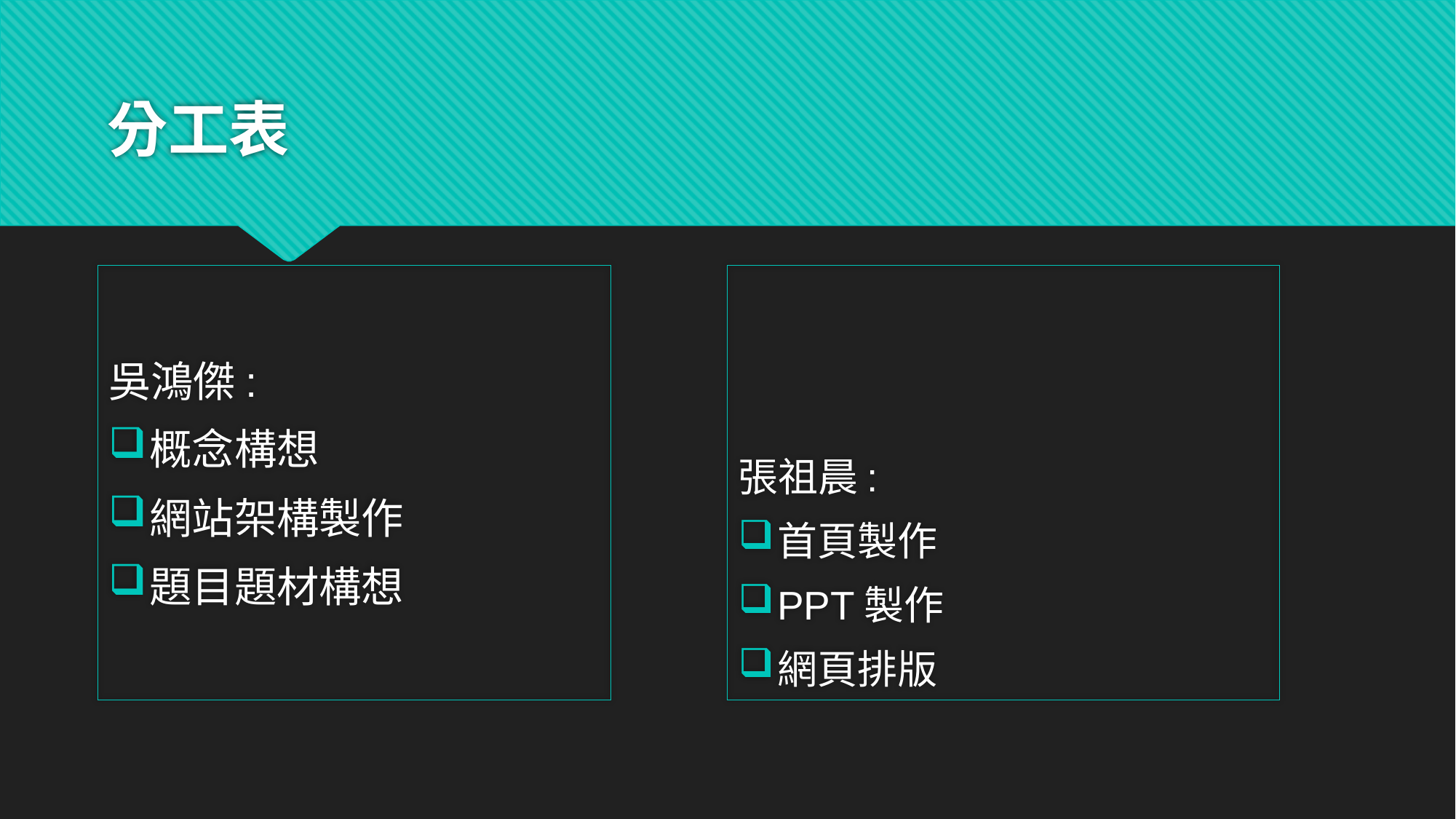

# 分工表
吳鴻傑:
概念構想
網站架構製作
題目題材構想

張祖晨:
首頁製作
PPT製作
網頁排版